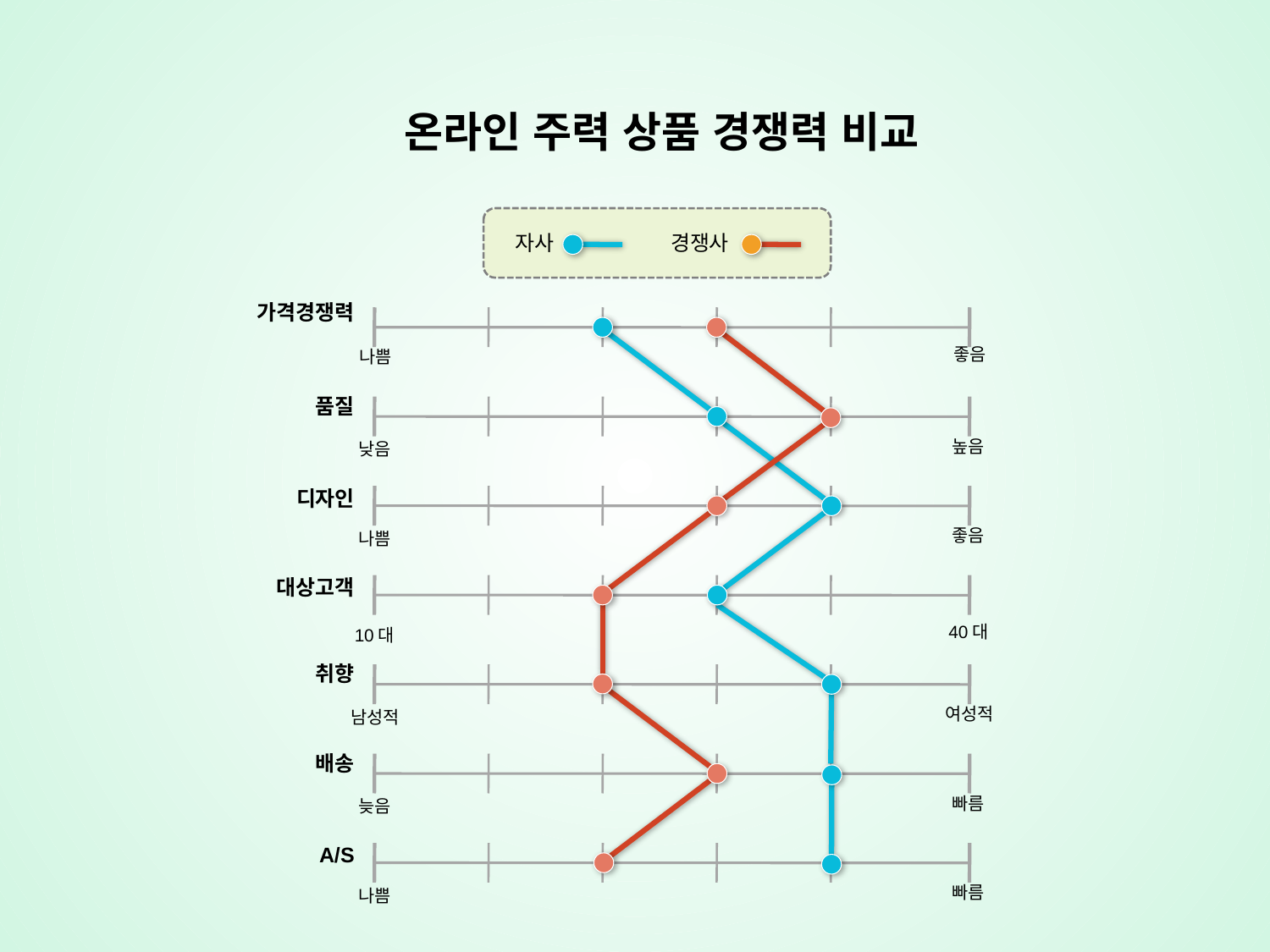

온라인 주력 상품 경쟁력 비교

자사

경쟁사

 가격경쟁력

좋음
나쁨
품질

높음
낮음
 디자인

좋음
나쁨
대상고객

40대
10대
 취향

여성적
남성적
배송

빠름
늦음
 A/S

빠름
나쁨